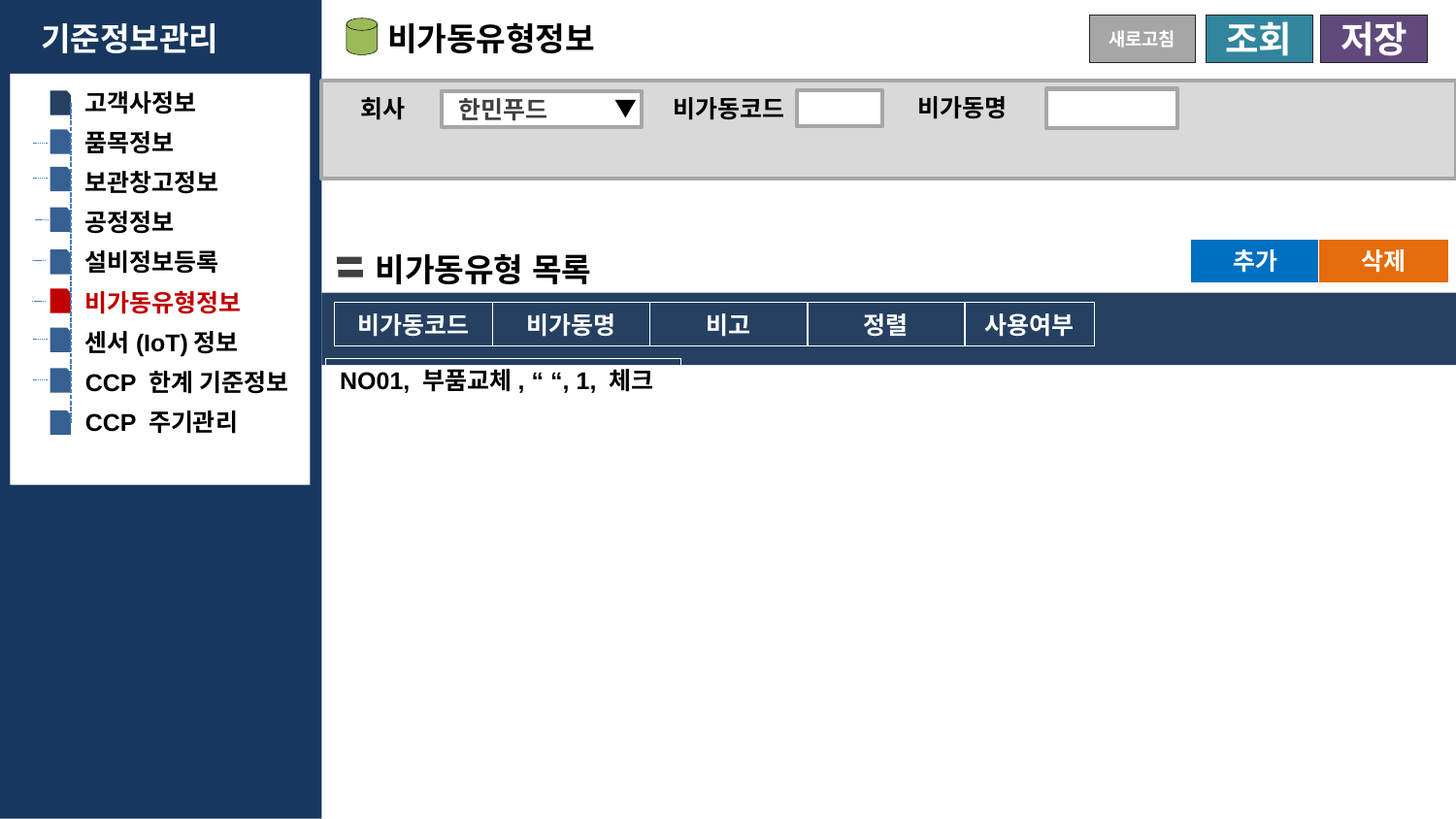

비가동유형정보
기준정보관리
새로고침
조회
저장

고객사정보

비가동명
회사
비가동코드
한민푸드

품목정보

보관창고정보

공정정보

추가
삭제
설비정보등록
비가동유형 목록

비가동유형정보

비가동코드
비가동명
비고
정렬
사용여부
센서(IoT)정보

NO01, 부품교체, “ “, 1, 체크
CCP 한계 기준정보

CCP 주기관리